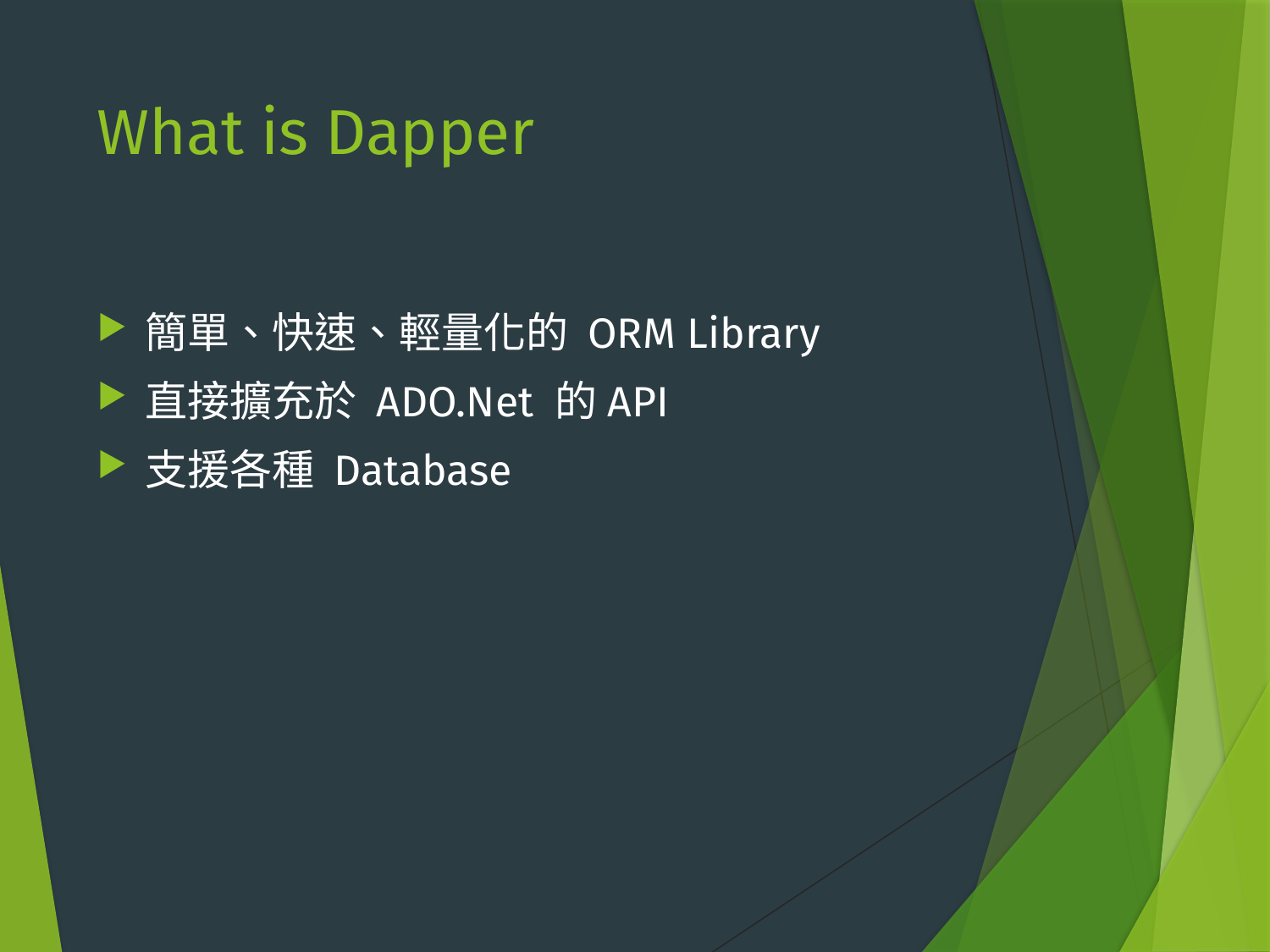

# What is Dapper
簡單、快速、輕量化的 ORM Library
直接擴充於 ADO.Net 的API
支援各種 Database